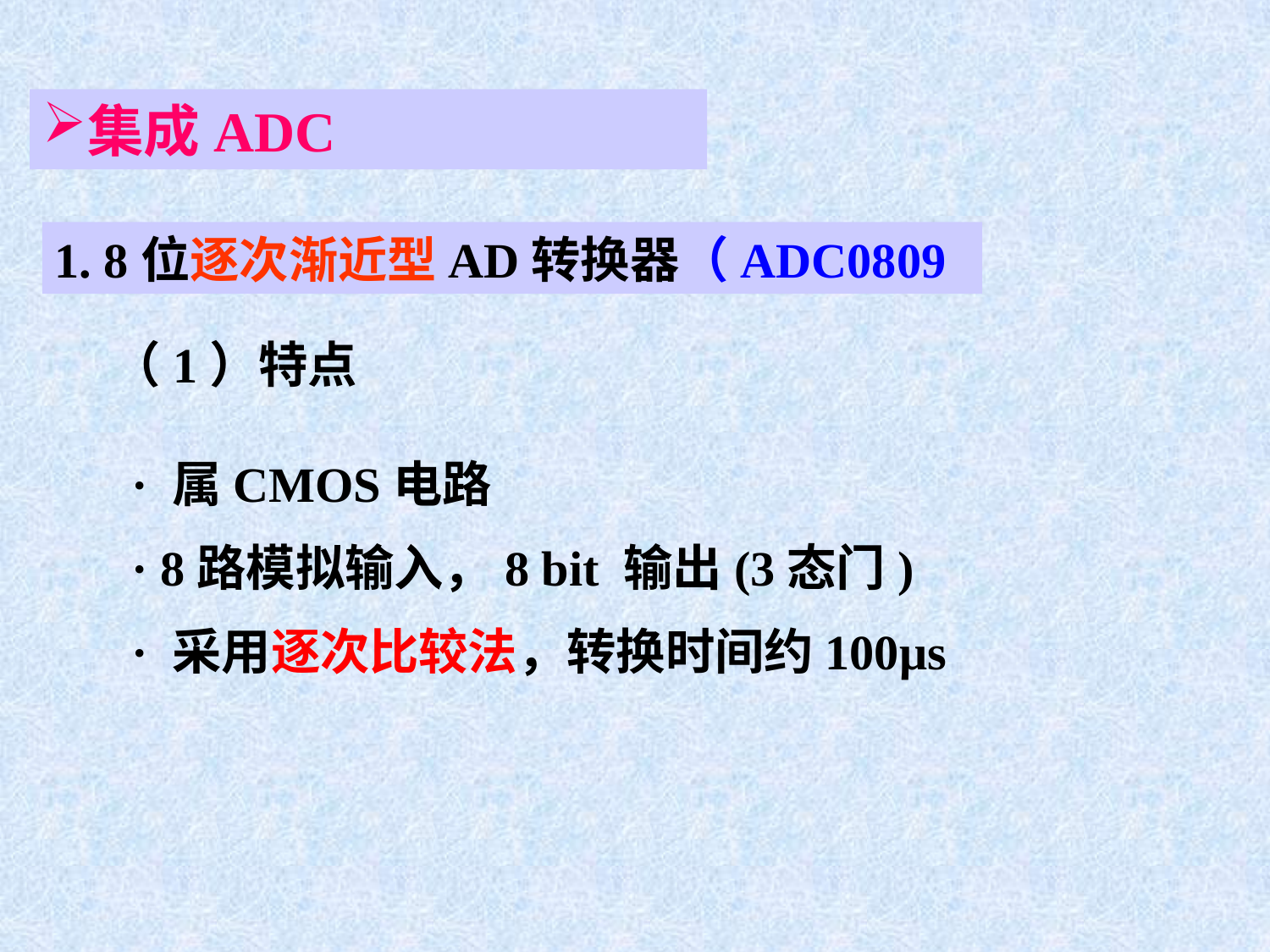

集成ADC
1. 8位逐次渐近型AD转换器（ADC0809
（1）特点
· 属CMOS电路
· 8路模拟输入，8 bit 输出(3态门)
· 采用逐次比较法，转换时间约100μs